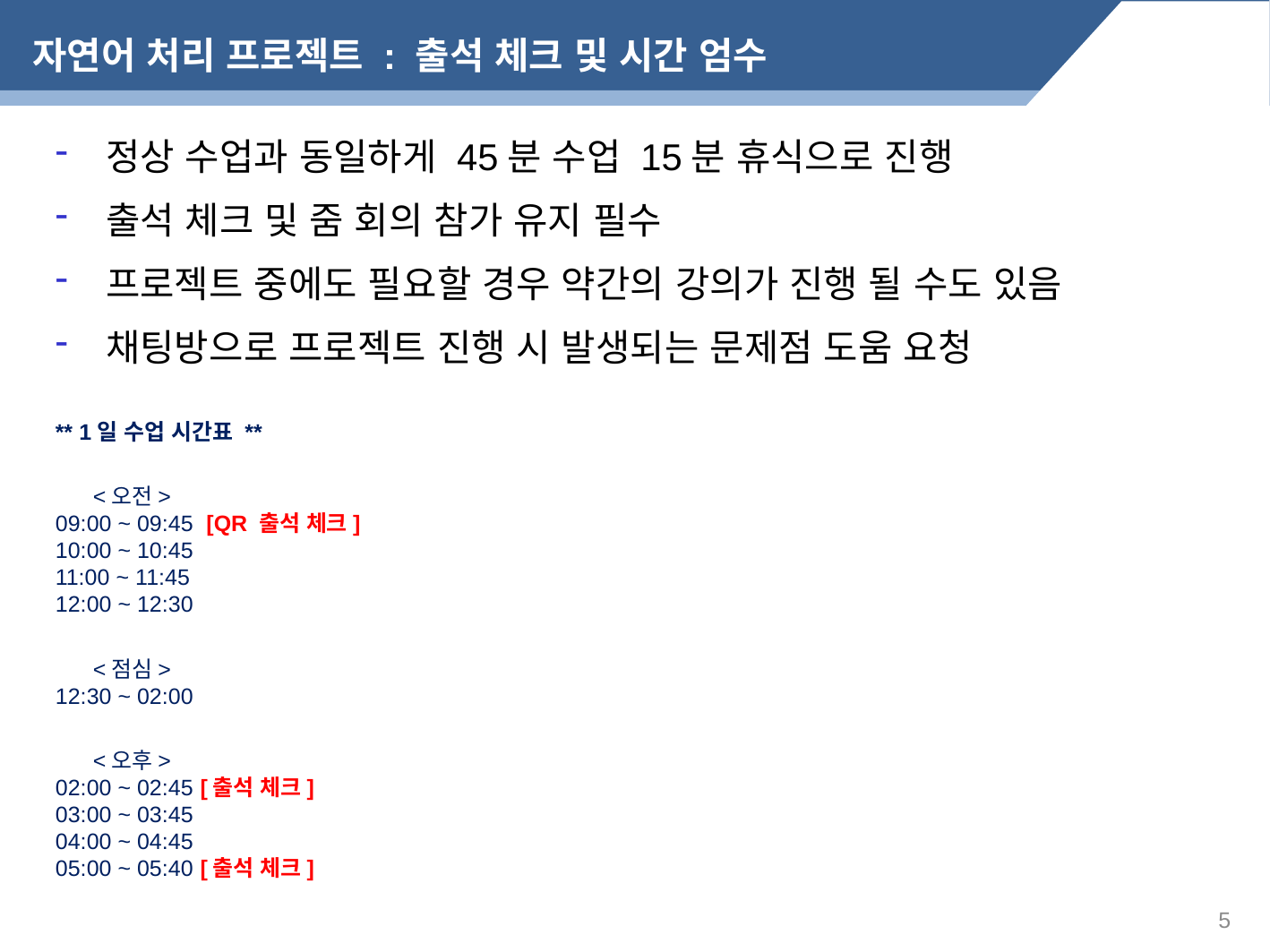

자연어 처리 프로젝트 : 출석 체크 및 시간 엄수
정상 수업과 동일하게 45분 수업 15분 휴식으로 진행
출석 체크 및 줌 회의 참가 유지 필수
프로젝트 중에도 필요할 경우 약간의 강의가 진행 될 수도 있음
채팅방으로 프로젝트 진행 시 발생되는 문제점 도움 요청

** 1일 수업 시간표 **
      <오전>
09:00 ~ 09:45  [QR 출석 체크]
10:00 ~ 10:45
11:00 ~ 11:45
12:00 ~ 12:30
      <점심>
12:30 ~ 02:00
      <오후>
02:00 ~ 02:45 [출석 체크]
03:00 ~ 03:45
04:00 ~ 04:45
05:00 ~ 05:40 [출석 체크]